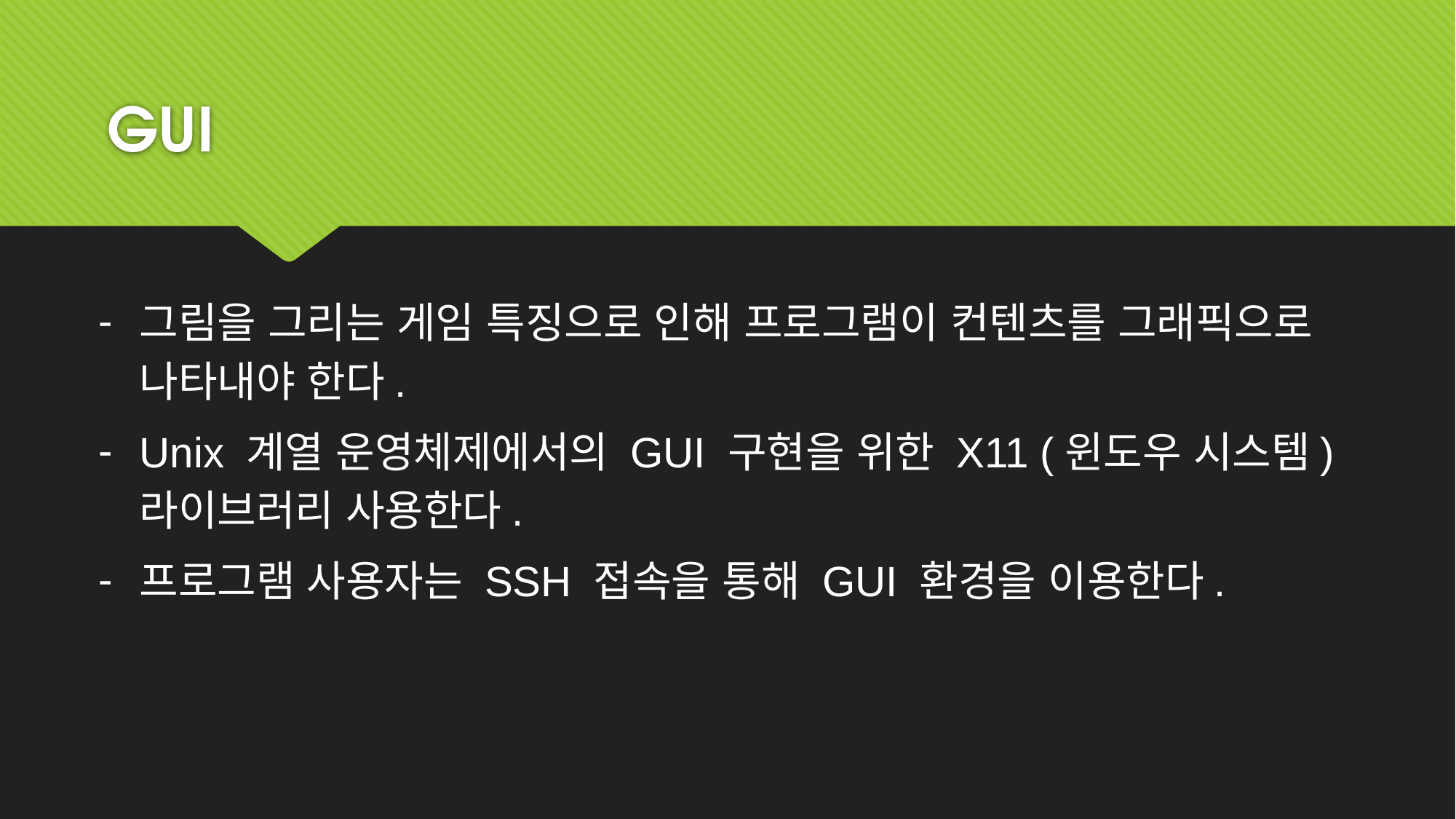

# GUI
그림을 그리는 게임 특징으로 인해 프로그램이 컨텐츠를 그래픽으로 나타내야 한다.
Unix 계열 운영체제에서의 GUI 구현을 위한 X11 (윈도우 시스템) 라이브러리 사용한다.
프로그램 사용자는 SSH 접속을 통해 GUI 환경을 이용한다.